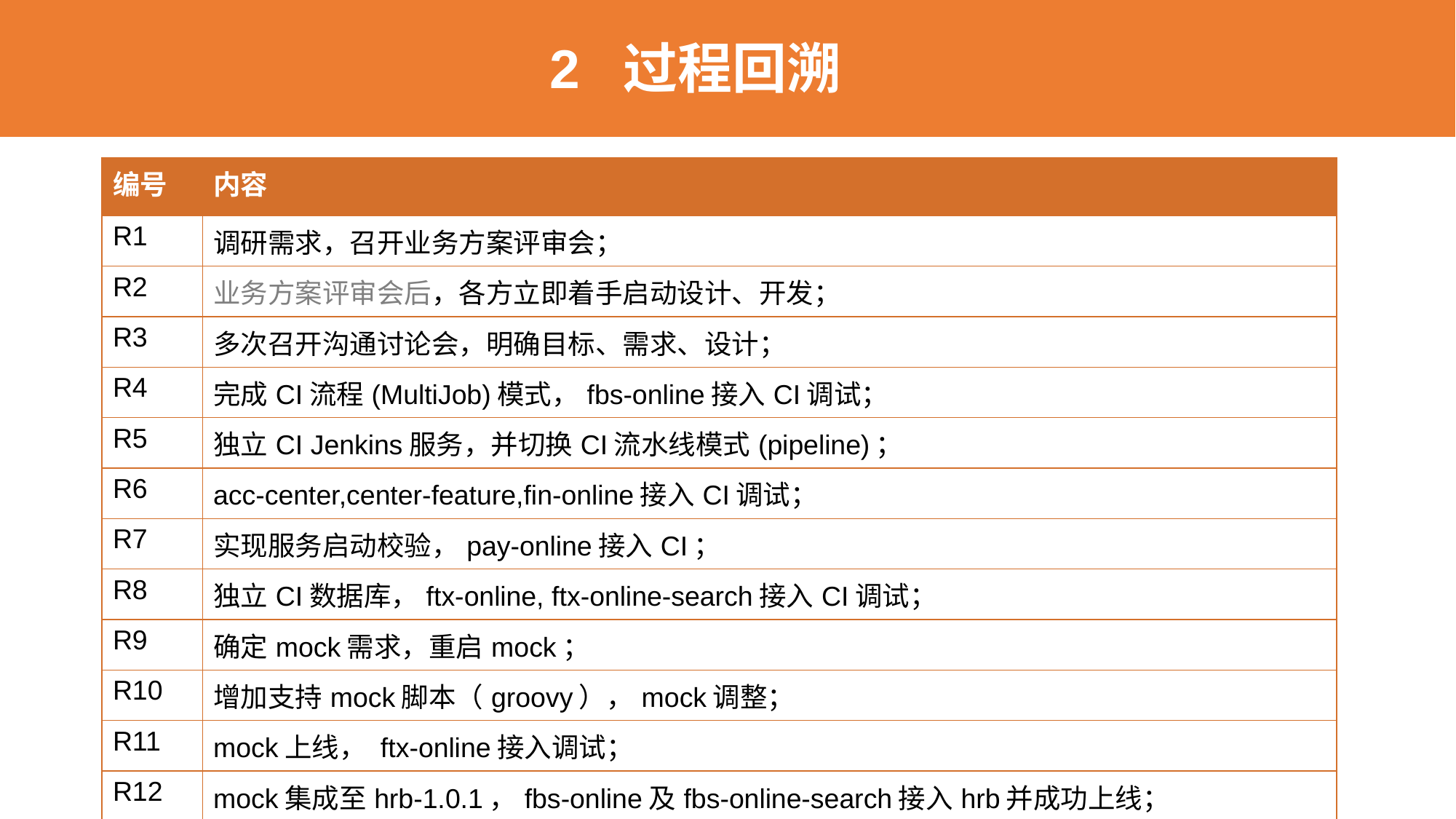

# 2  过程回溯
| 编号 | 内容 |
| --- | --- |
| R1 | 调研需求，召开业务方案评审会； |
| R2 | 业务方案评审会后，各方立即着手启动设计、开发； |
| R3 | 多次召开沟通讨论会，明确目标、需求、设计； |
| R4 | 完成CI流程(MultiJob)模式，fbs-online接入CI调试； |
| R5 | 独立CI Jenkins服务，并切换CI流水线模式(pipeline)； |
| R6 | acc-center,center-feature,fin-online接入CI调试； |
| R7 | 实现服务启动校验，pay-online接入CI； |
| R8 | 独立CI数据库，ftx-online, ftx-online-search接入CI调试； |
| R9 | 确定mock需求，重启mock； |
| R10 | 增加支持mock脚本（groovy），mock调整； |
| R11 | mock上线， ftx-online接入调试； |
| R12 | mock集成至hrb-1.0.1，fbs-online及fbs-online-search接入hrb并成功上线； |